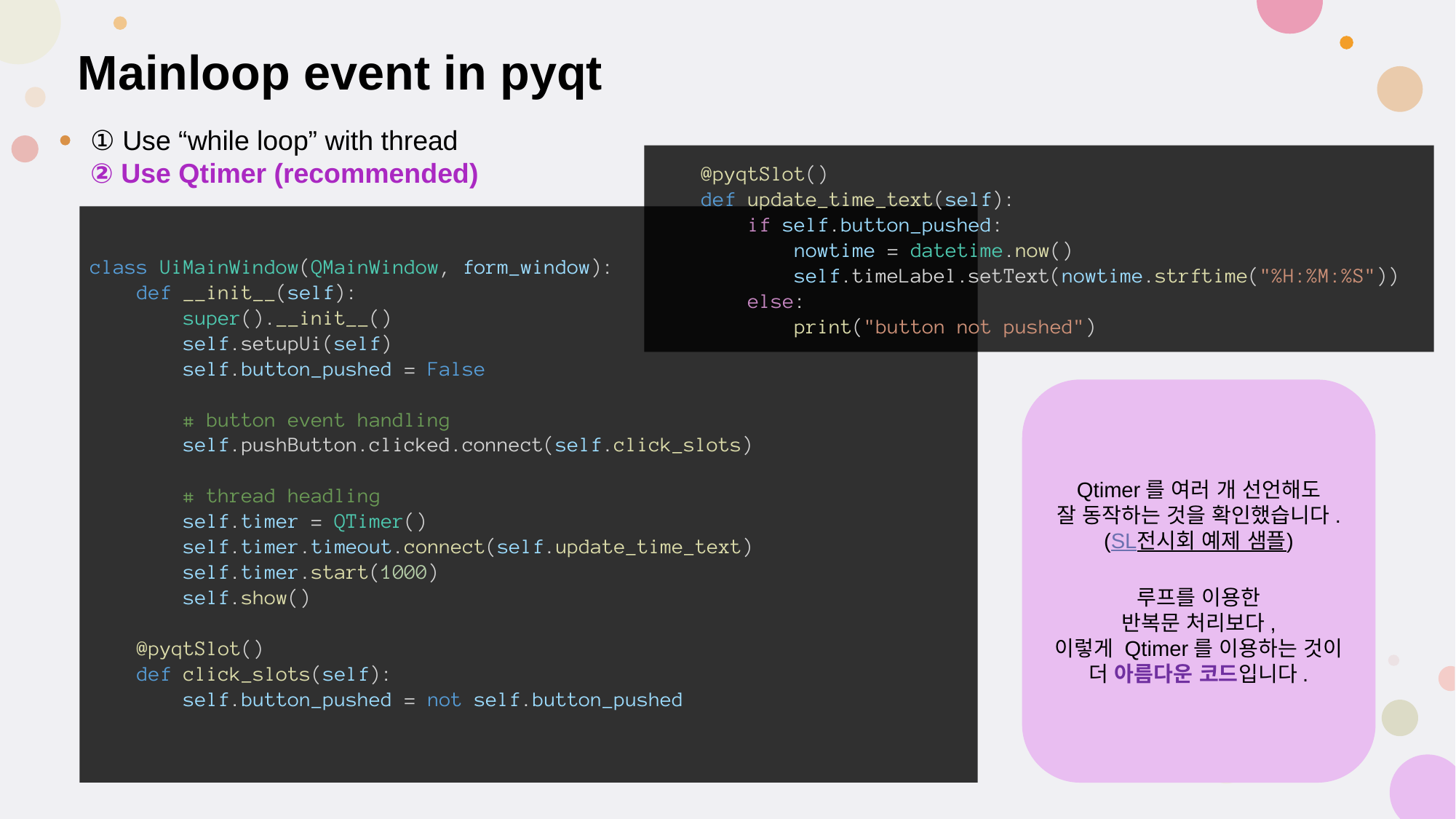

Mainloop event in pyqt
① Use “while loop” with thread
② Use Qtimer (recommended)
    @pyqtSlot()
    def update_time_text(self):
        if self.button_pushed:
            nowtime = datetime.now()
            self.timeLabel.setText(nowtime.strftime("%H:%M:%S"))
        else:
            print("button not pushed")
class UiMainWindow(QMainWindow, form_window):
    def __init__(self):
        super().__init__()
        self.setupUi(self)
        self.button_pushed = False
        # button event handling
        self.pushButton.clicked.connect(self.click_slots)
        # thread headling
        self.timer = QTimer()
        self.timer.timeout.connect(self.update_time_text)
        self.timer.start(1000)
        self.show()

    @pyqtSlot()
    def click_slots(self):
        self.button_pushed = not self.button_pushed

Qtimer를 여러 개 선언해도
잘 동작하는 것을 확인했습니다.
(SL전시회 예제 샘플)

루프를 이용한
반복문 처리보다,
이렇게 Qtimer를 이용하는 것이
더 아름다운 코드입니다.